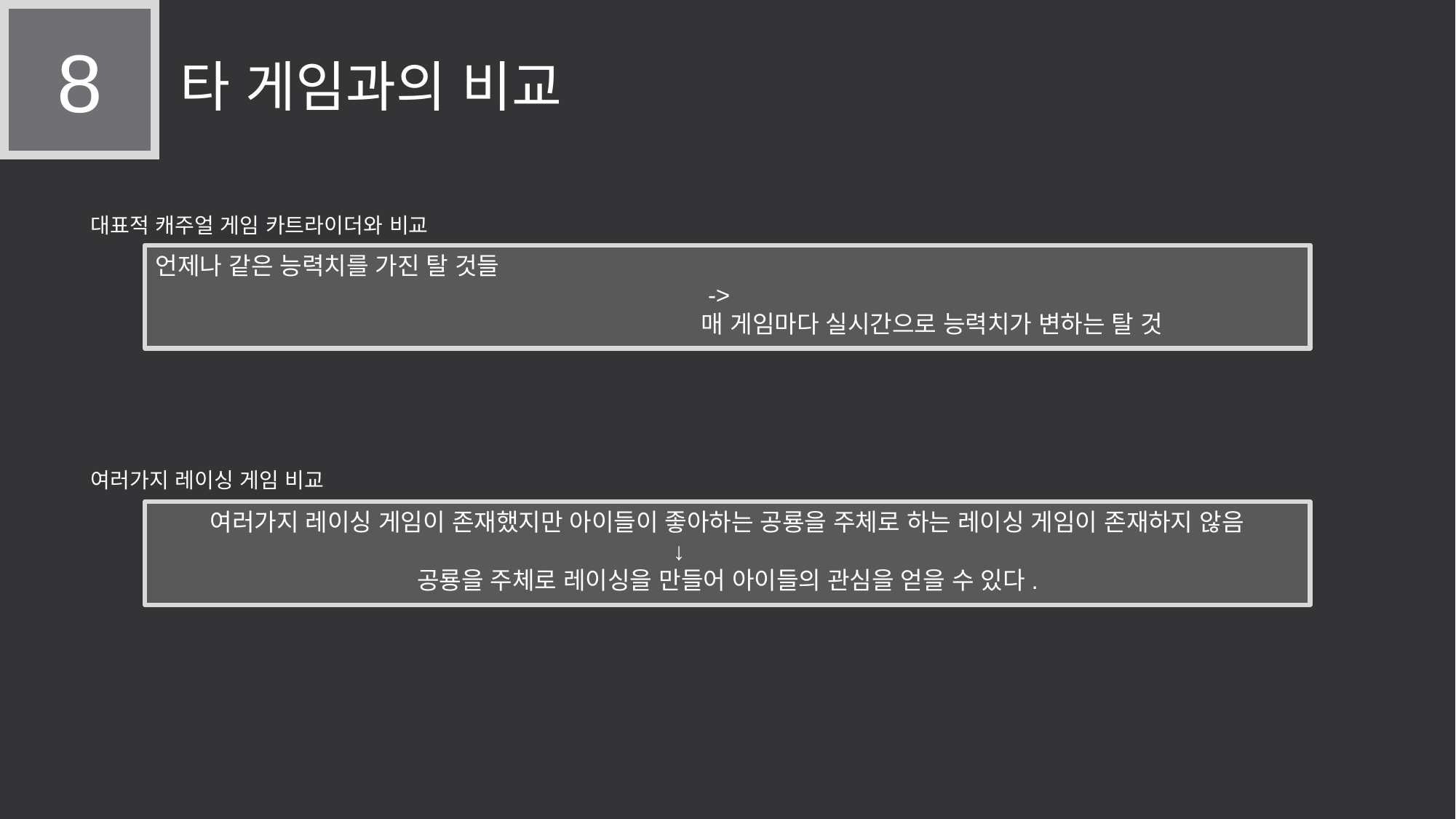

8
타 게임과의 비교
대표적 캐주얼 게임 카트라이더와 비교
언제나 같은 능력치를 가진 탈 것들
					 ->
					매 게임마다 실시간으로 능력치가 변하는 탈 것
여러가지 레이싱 게임 비교
여러가지 레이싱 게임이 존재했지만 아이들이 좋아하는 공룡을 주체로 하는 레이싱 게임이 존재하지 않음
↓
공룡을 주체로 레이싱을 만들어 아이들의 관심을 얻을 수 있다.